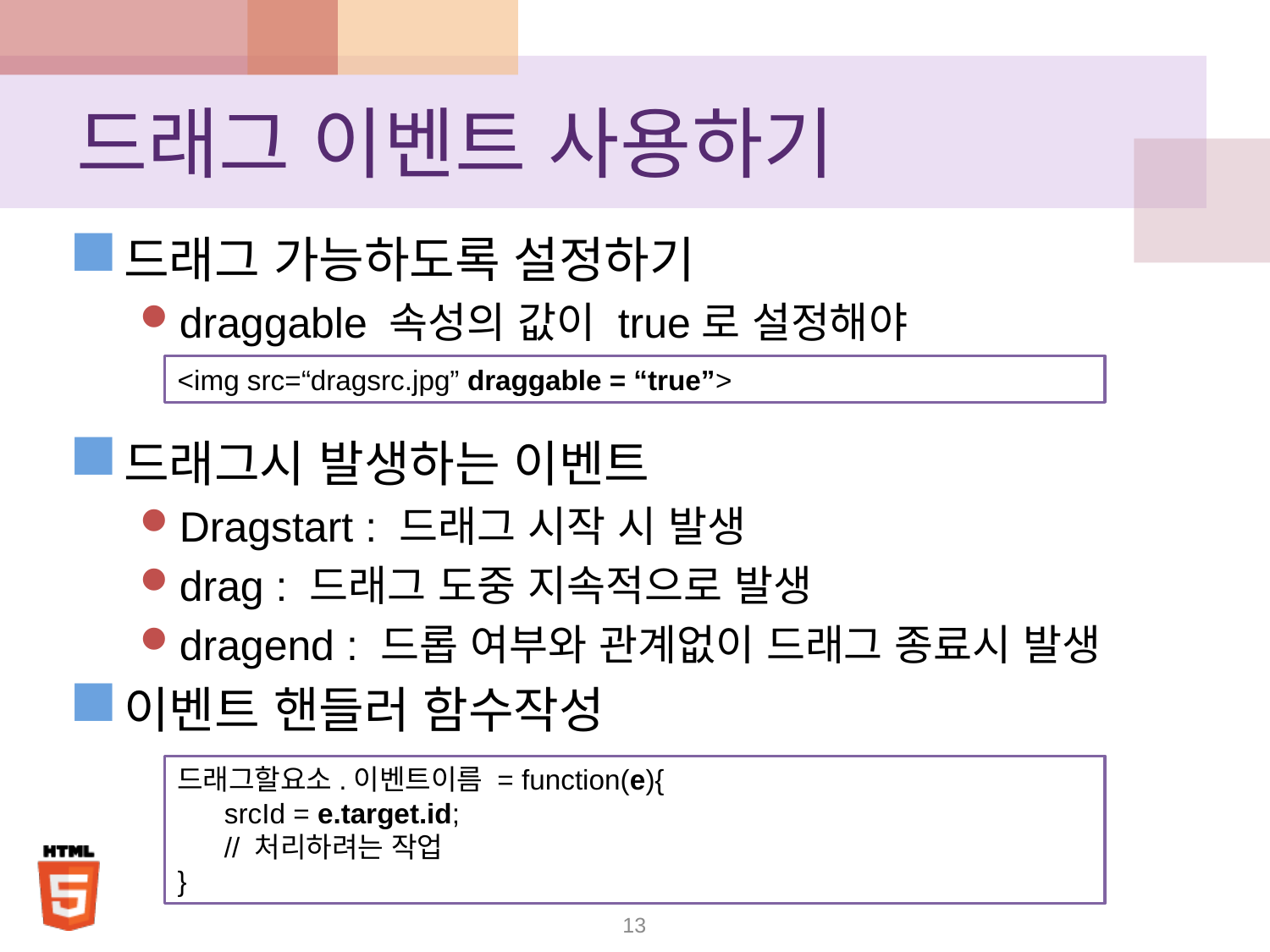

# 드래그 이벤트 사용하기
드래그 가능하도록 설정하기
draggable 속성의 값이 true로 설정해야

드래그시 발생하는 이벤트
Dragstart : 드래그 시작 시 발생
drag : 드래그 도중 지속적으로 발생
dragend : 드롭 여부와 관계없이 드래그 종료시 발생
이벤트 핸들러 함수작성

<img src=“dragsrc.jpg” draggable = “true”>
드래그할요소.이벤트이름 = function(e){
      srcId = e.target.id;
      // 처리하려는 작업
}
13